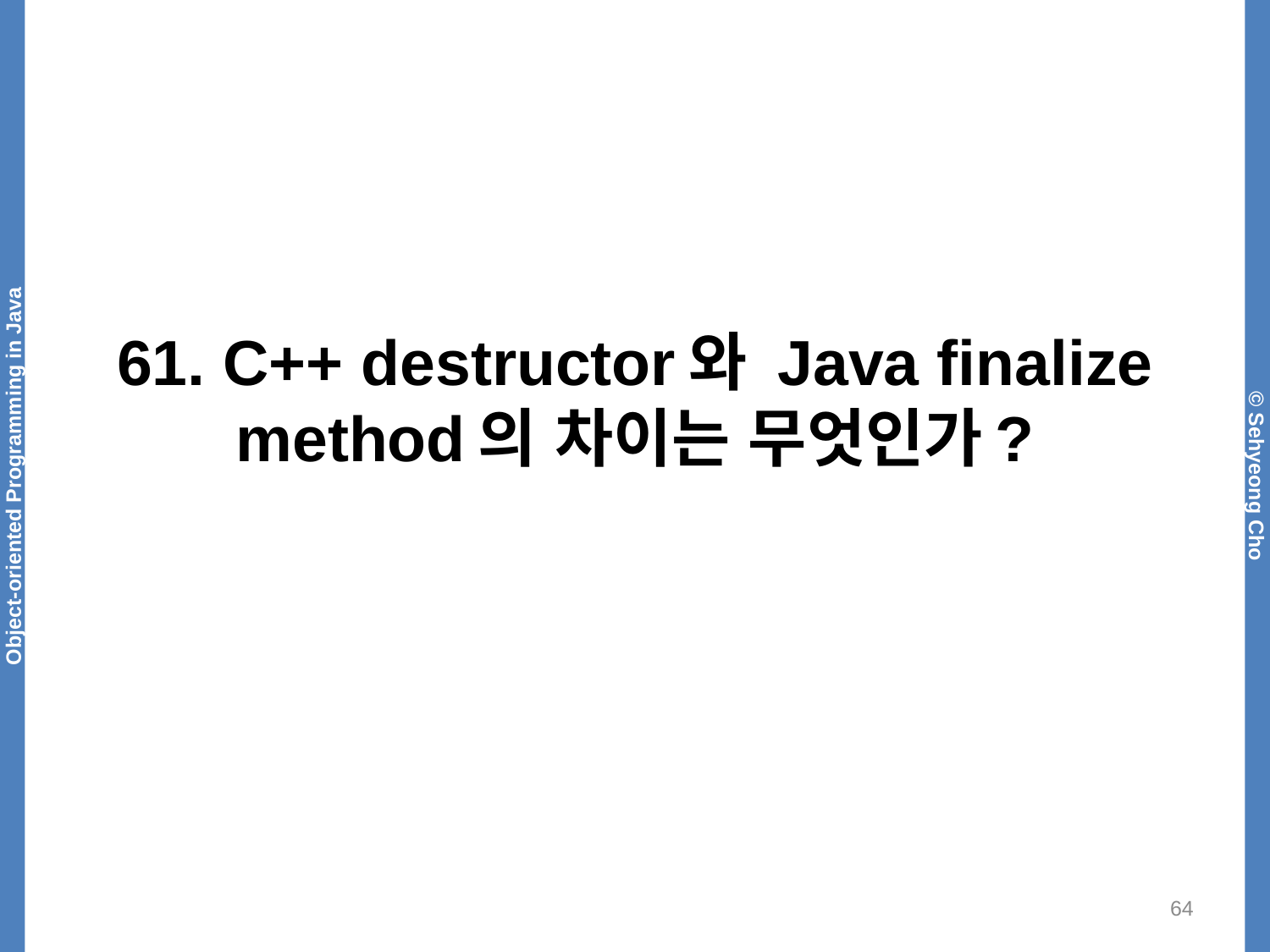

# 61. C++ destructor와 Java finalize method의 차이는 무엇인가?

64